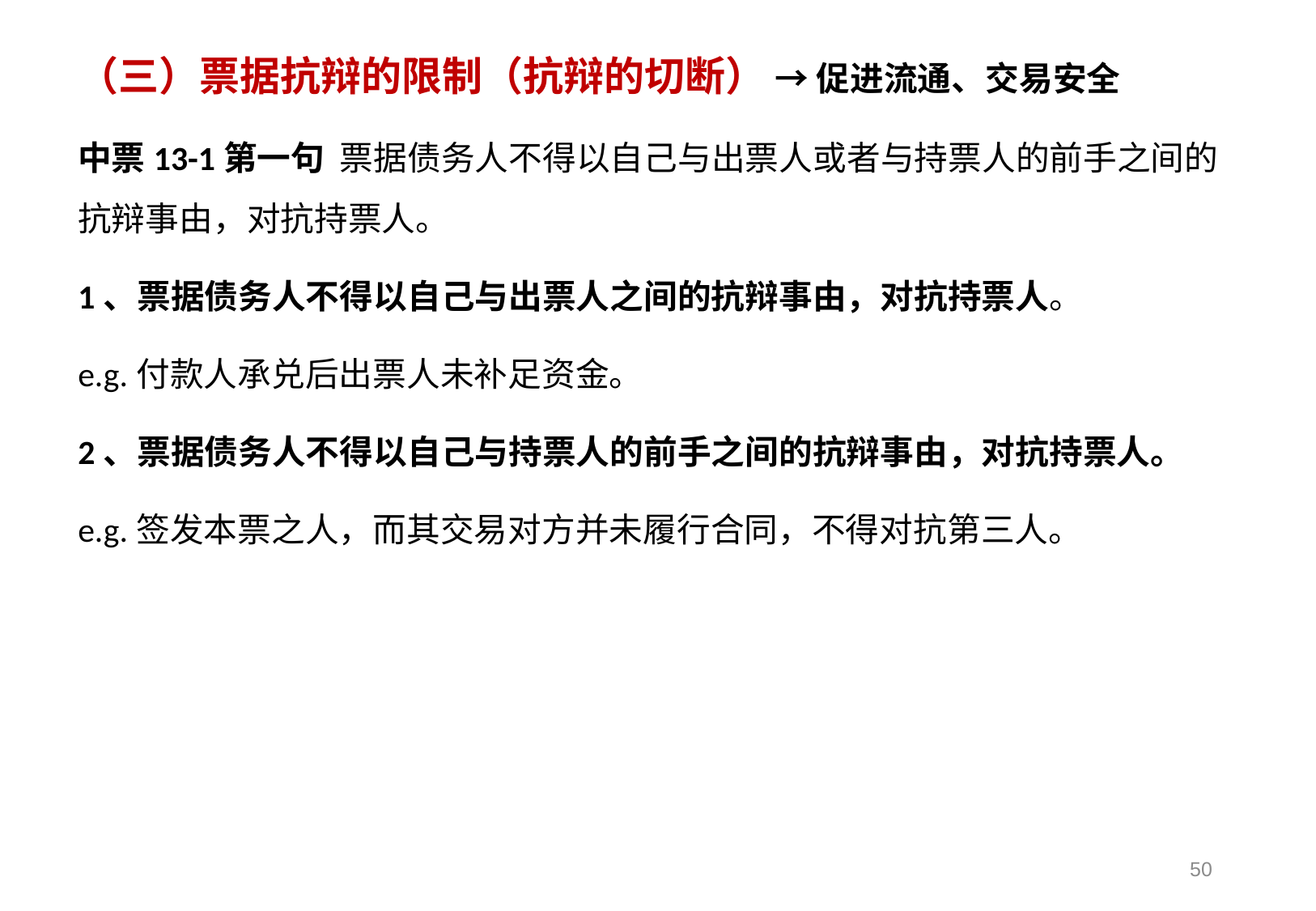

（三）票据抗辩的限制（抗辩的切断） → 促进流通、交易安全
中票13-1第一句  票据债务人不得以自己与出票人或者与持票人的前手之间的抗辩事由，对抗持票人。
1、票据债务人不得以自己与出票人之间的抗辩事由，对抗持票人。
e.g.付款人承兑后出票人未补足资金。
2、票据债务人不得以自己与持票人的前手之间的抗辩事由，对抗持票人。
e.g.签发本票之人，而其交易对方并未履行合同，不得对抗第三人。
50